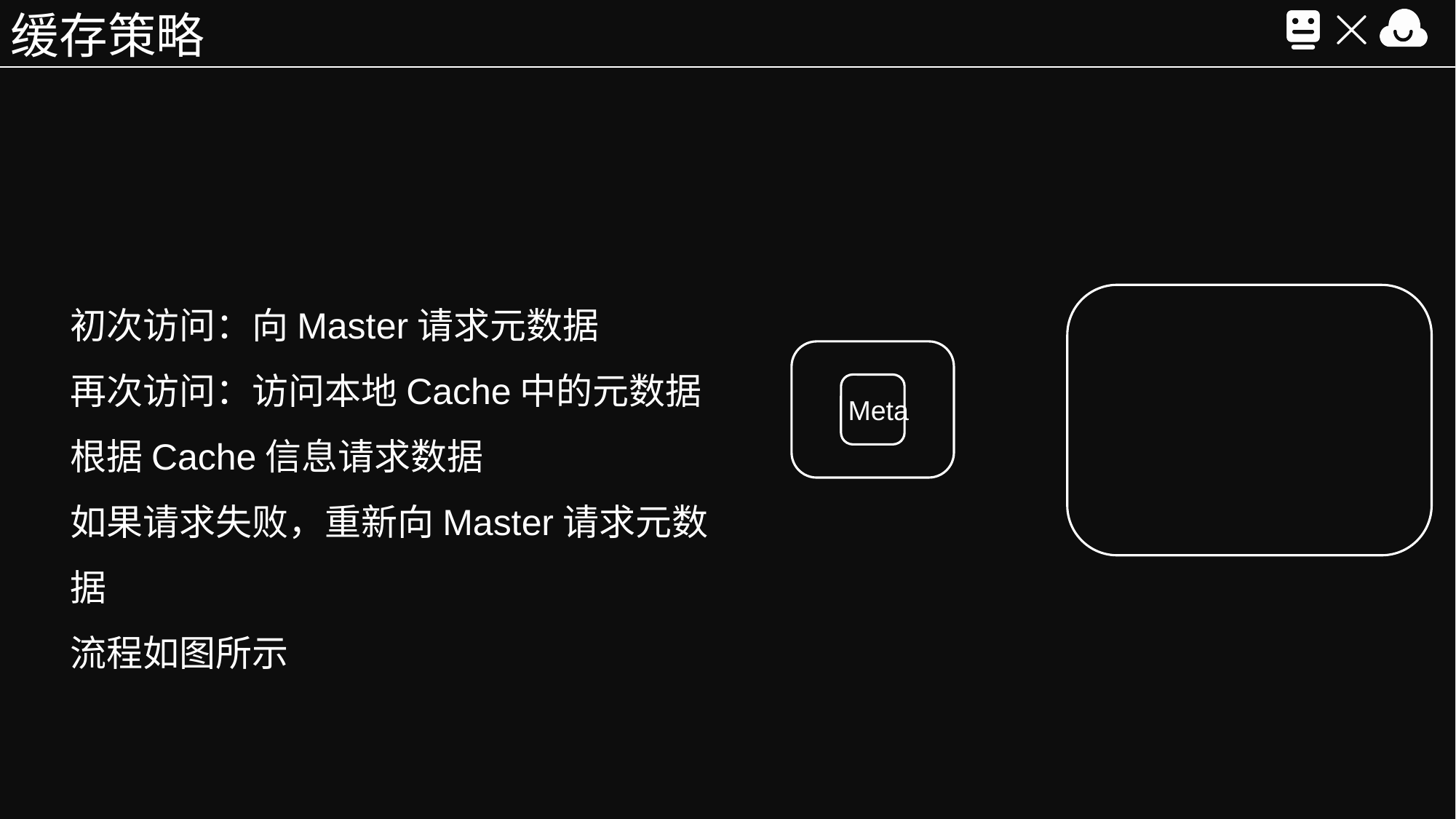

缓存策略

New
初次访问：向Master请求元数据
再次访问：访问本地Cache中的元数据
根据Cache信息请求数据
如果请求失败，重新向Master请求元数据
流程如图所示

Meta